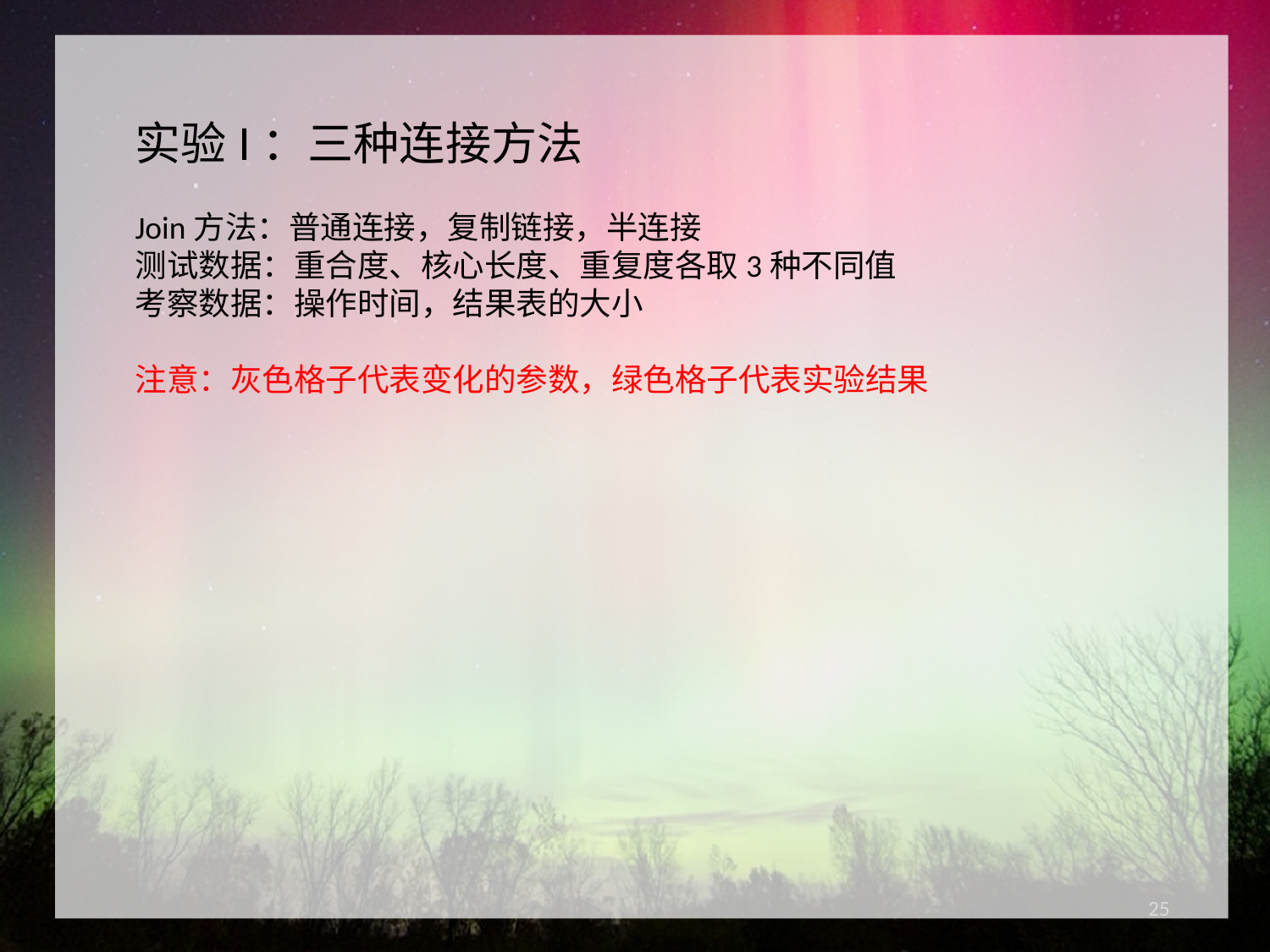

实验I：三种连接方法

Join方法：普通连接，复制链接，半连接
测试数据：重合度、核心长度、重复度各取3种不同值
考察数据：操作时间，结果表的大小

注意：灰色格子代表变化的参数，绿色格子代表实验结果
25